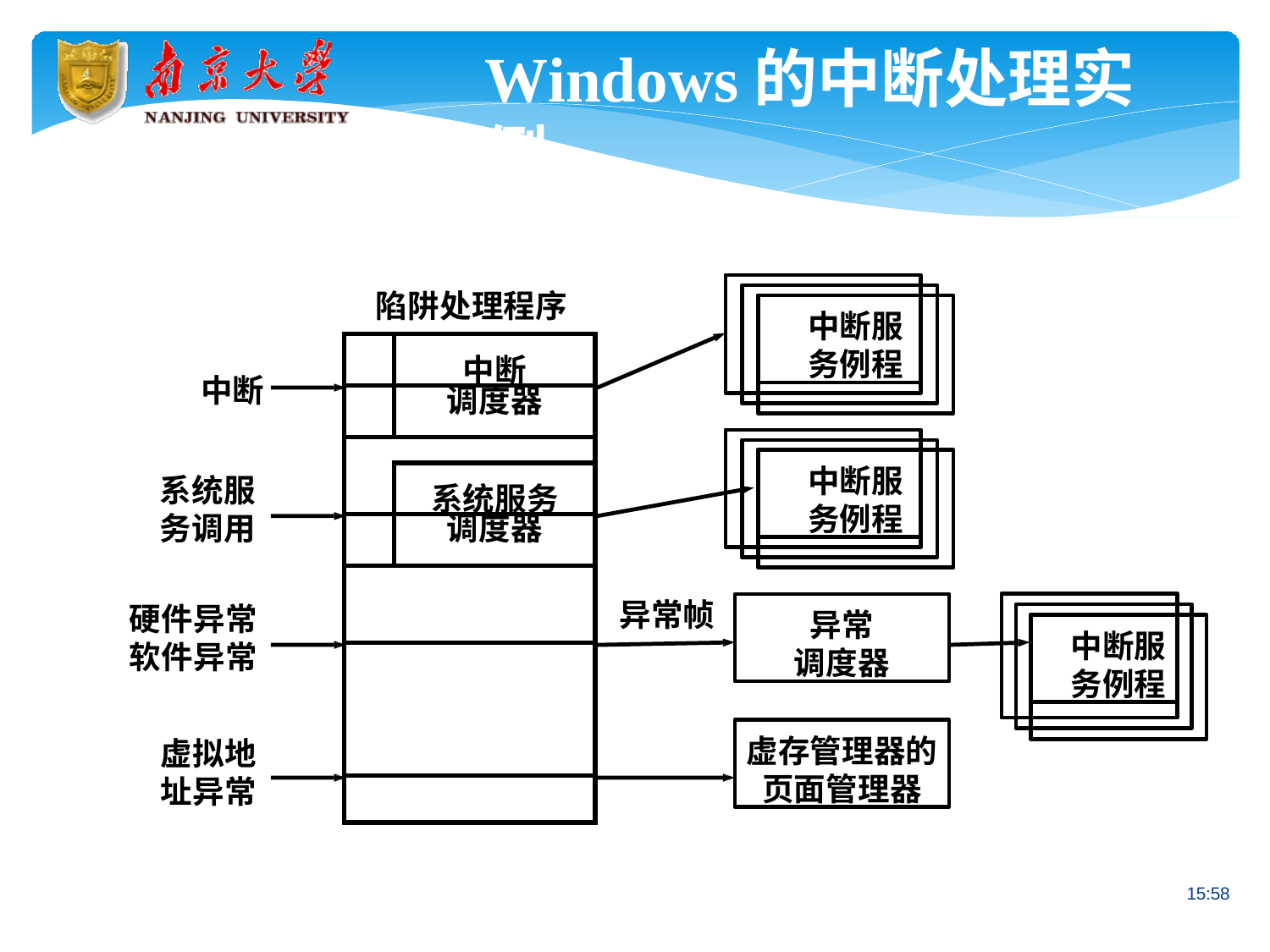

# Windows的中断处理实例

陷阱处理程序

中断服
务例程

|  | 中断 |
| --- | --- |
|  | 调度器 |
|  |  |
|  | 系统服务 |
|  | 调度器 |
|  |  |
|  |  |
|  |  |
中断

中断服 务例程
系统服 务调用

异常帧

异常 调度器
硬件异常 软件异常

中断服
务例程

虚存管理器的
页面管理器
虚拟地 址异常

15:58